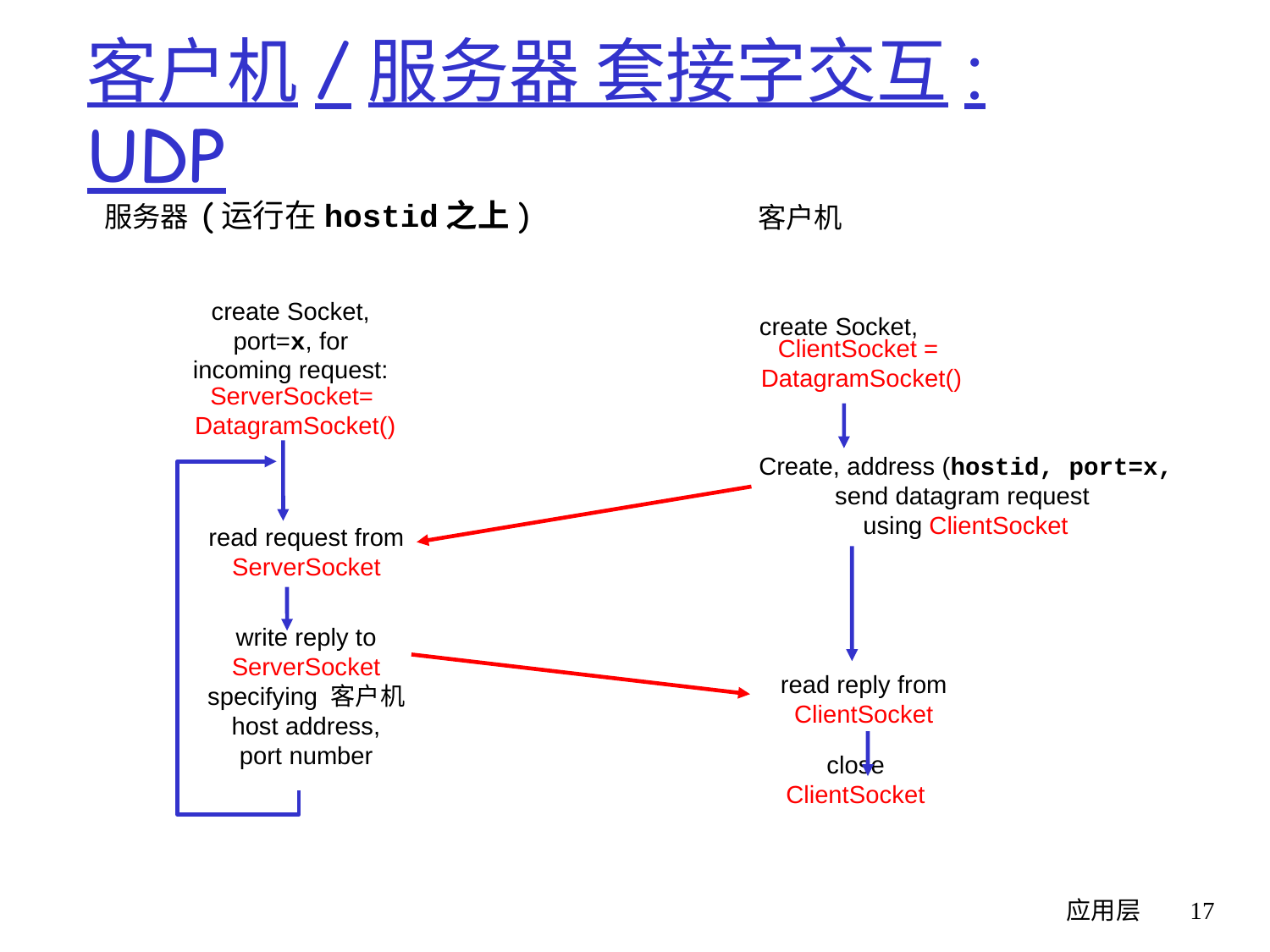

# 客户机/服务器 套接字交互: UDP
服务器 (运行在hostid之上)
客户机
create Socket,

ClientSocket =
DatagramSocket()

Create, address (hostid, port=x,
send datagram request
using ClientSocket

create Socket,
port=x, for
incoming request:
ServerSocket=
DatagramSocket()

read request from
ServerSocket

close
ClientSocket

read reply from
ClientSocket

write reply to
ServerSocket
specifying 客户机
host address,
port number

应用层
17